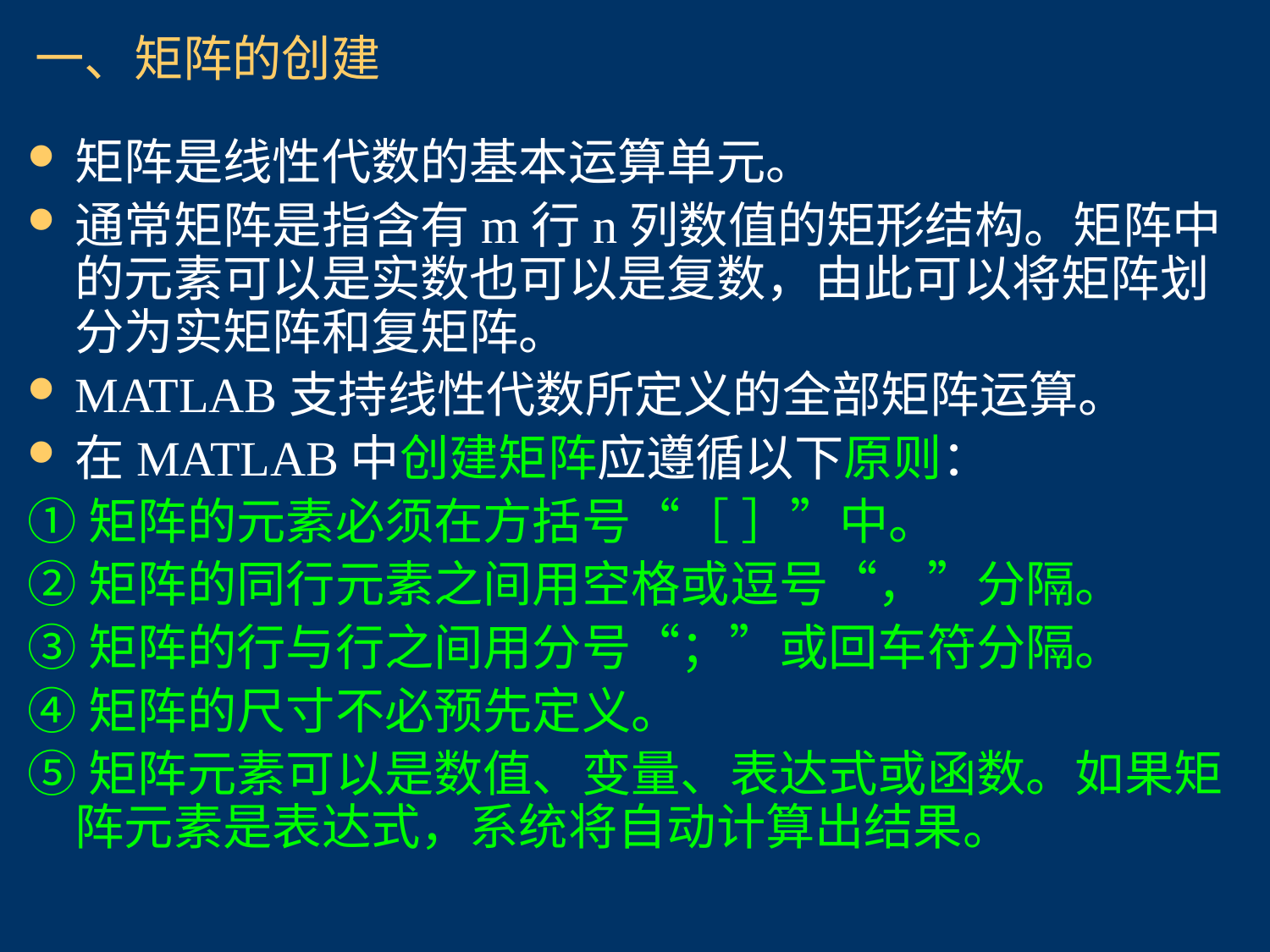

一、矩阵的创建
矩阵是线性代数的基本运算单元。
通常矩阵是指含有m行n列数值的矩形结构。矩阵中的元素可以是实数也可以是复数，由此可以将矩阵划分为实矩阵和复矩阵。
MATLAB支持线性代数所定义的全部矩阵运算。
在MATLAB中创建矩阵应遵循以下原则：
①矩阵的元素必须在方括号“［ ］”中。
②矩阵的同行元素之间用空格或逗号“，”分隔。
③矩阵的行与行之间用分号“；”或回车符分隔。
④矩阵的尺寸不必预先定义。
⑤矩阵元素可以是数值、变量、表达式或函数。如果矩阵元素是表达式，系统将自动计算出结果。